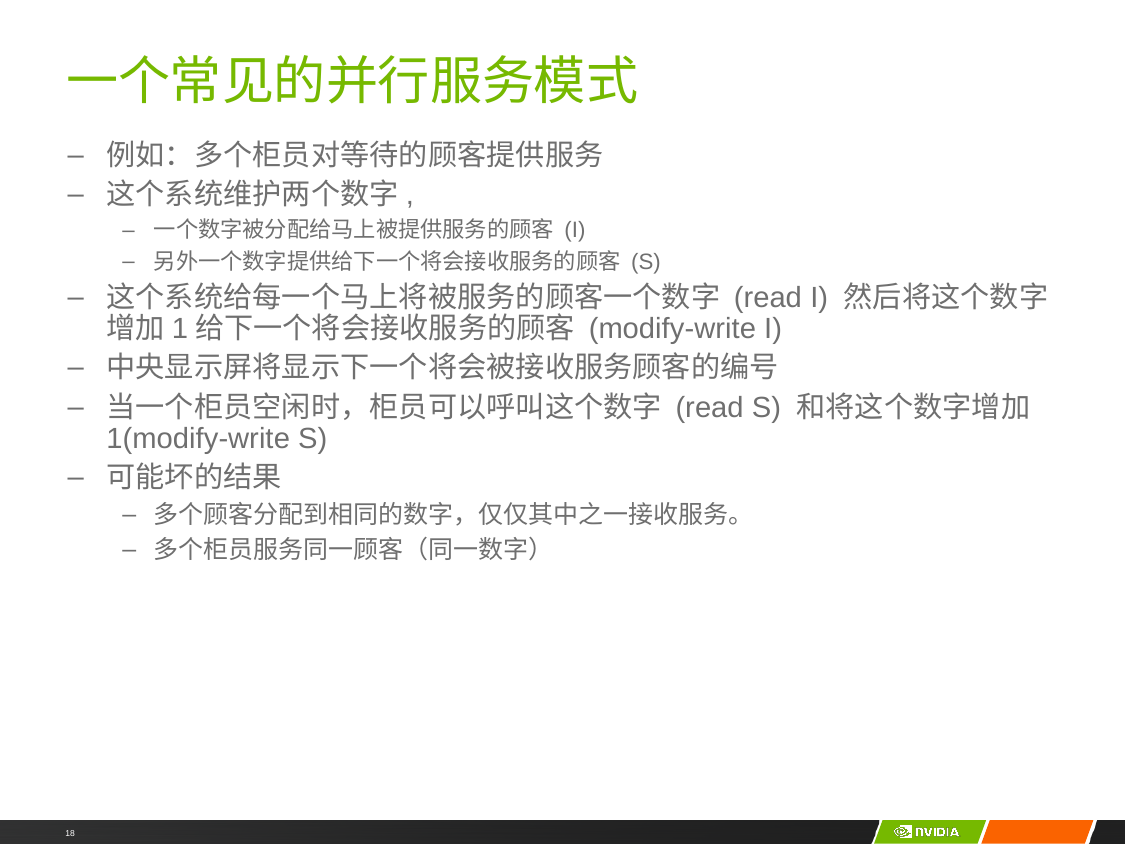

# 一个常见的并行服务模式
例如：多个柜员对等待的顾客提供服务
这个系统维护两个数字,
一个数字被分配给马上被提供服务的顾客 (I)
另外一个数字提供给下一个将会接收服务的顾客 (S)
这个系统给每一个马上将被服务的顾客一个数字 (read I) 然后将这个数字增加1给下一个将会接收服务的顾客 (modify-write I)
中央显示屏将显示下一个将会被接收服务顾客的编号
当一个柜员空闲时，柜员可以呼叫这个数字 (read S) 和将这个数字增加1(modify-write S)
可能坏的结果
多个顾客分配到相同的数字，仅仅其中之一接收服务。
多个柜员服务同一顾客（同一数字）